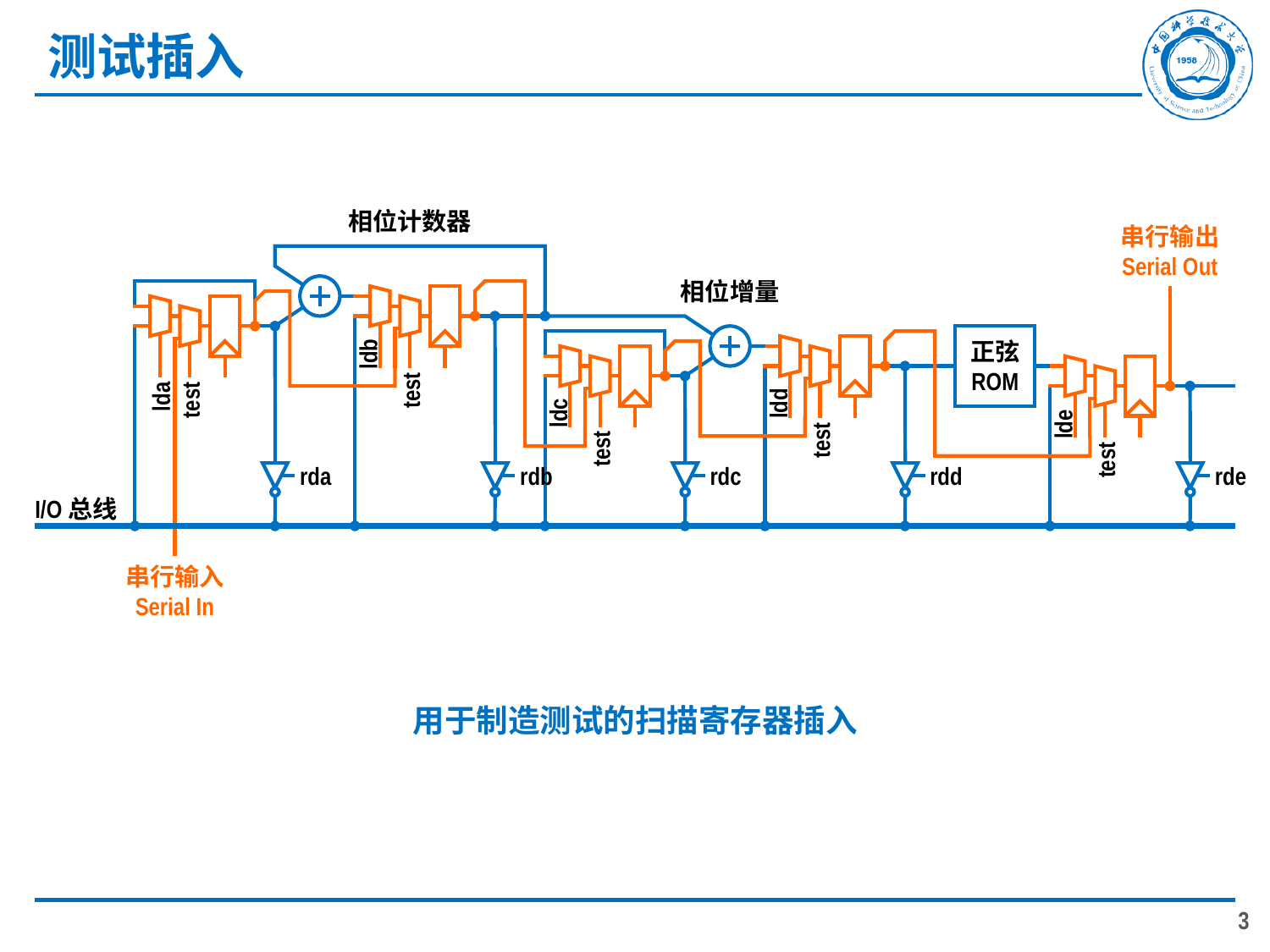

# 测试插入
相位计数器
串行输出
Serial Out

相位增量

正弦
ROM

ldb

test
lda
test
ldd
ldc
lde
test
test
test

rda

rdb

rdc

rdd

rde

I/O总线
串行输入
Serial In
用于制造测试的扫描寄存器插入
3